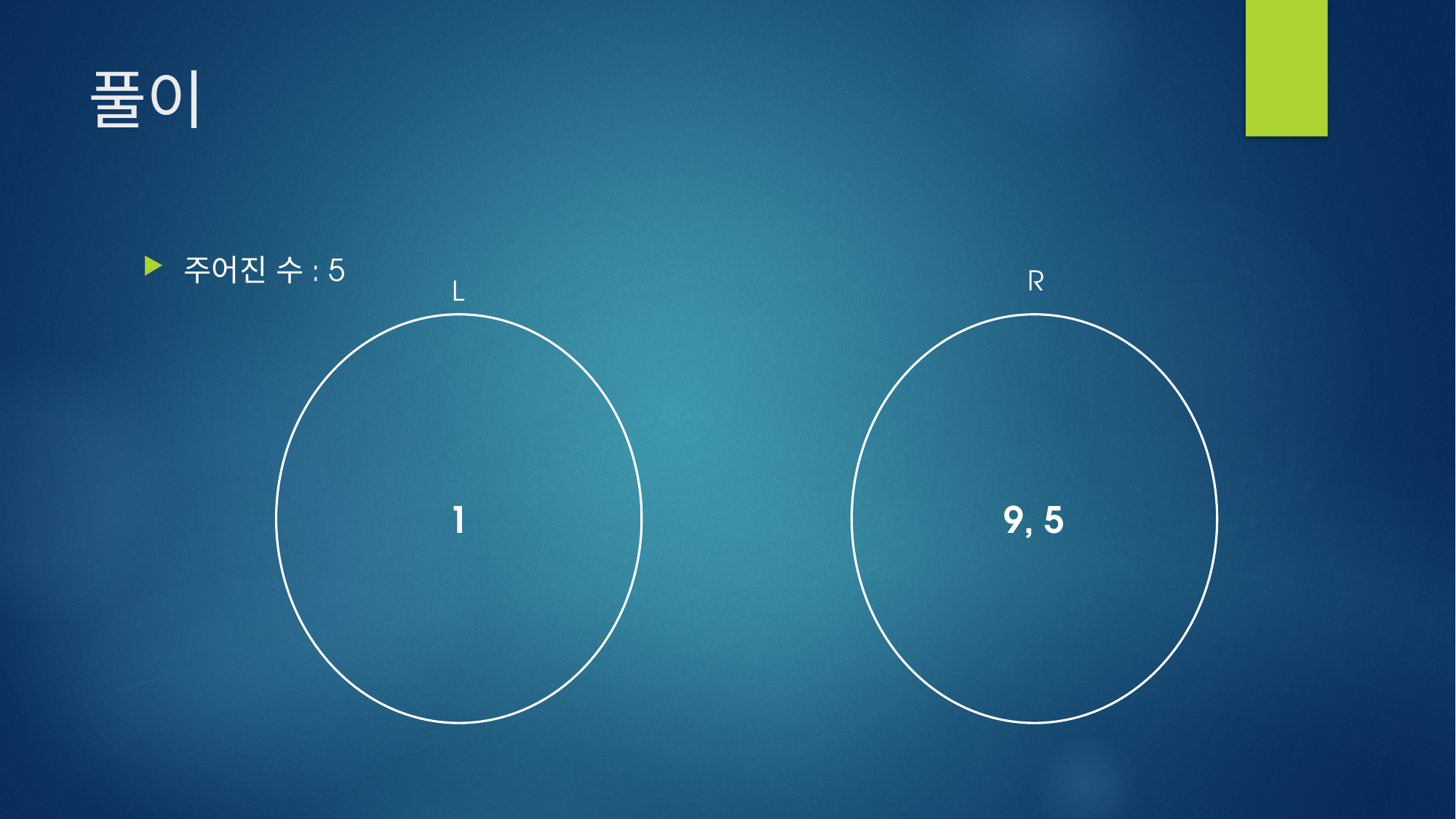

# 풀이
주어진 수: 5
R
L
1
9, 5